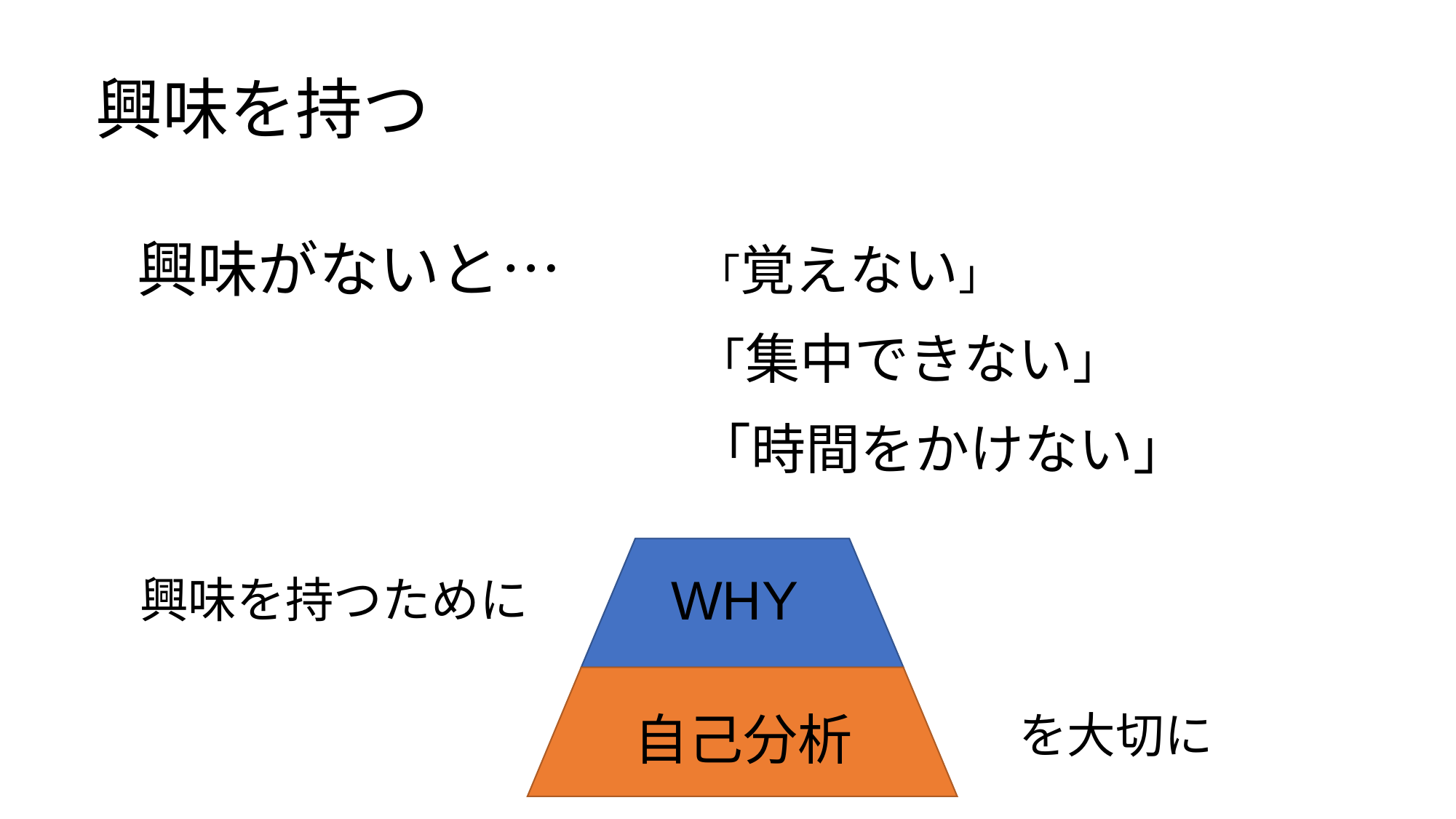

# 興味を持つ
興味がないと…
「覚えない」
「集中できない」
「時間をかけない」

WHY
興味を持つために

自己分析
を大切に